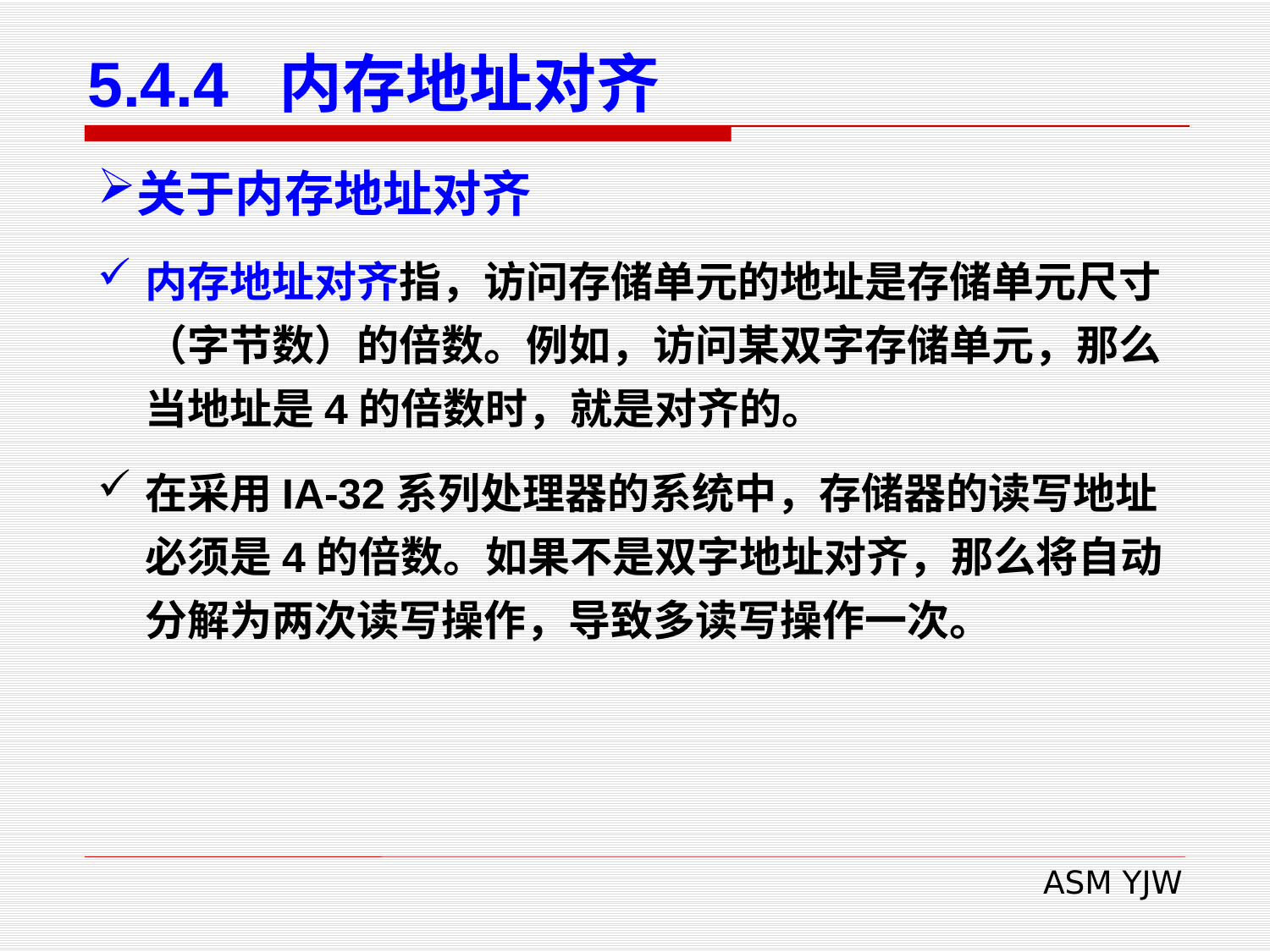

# 5.4.4  内存地址对齐
关于内存地址对齐
内存地址对齐指，访问存储单元的地址是存储单元尺寸（字节数）的倍数。例如，访问某双字存储单元，那么当地址是4的倍数时，就是对齐的。
在采用IA-32系列处理器的系统中，存储器的读写地址必须是4的倍数。如果不是双字地址对齐，那么将自动分解为两次读写操作，导致多读写操作一次。